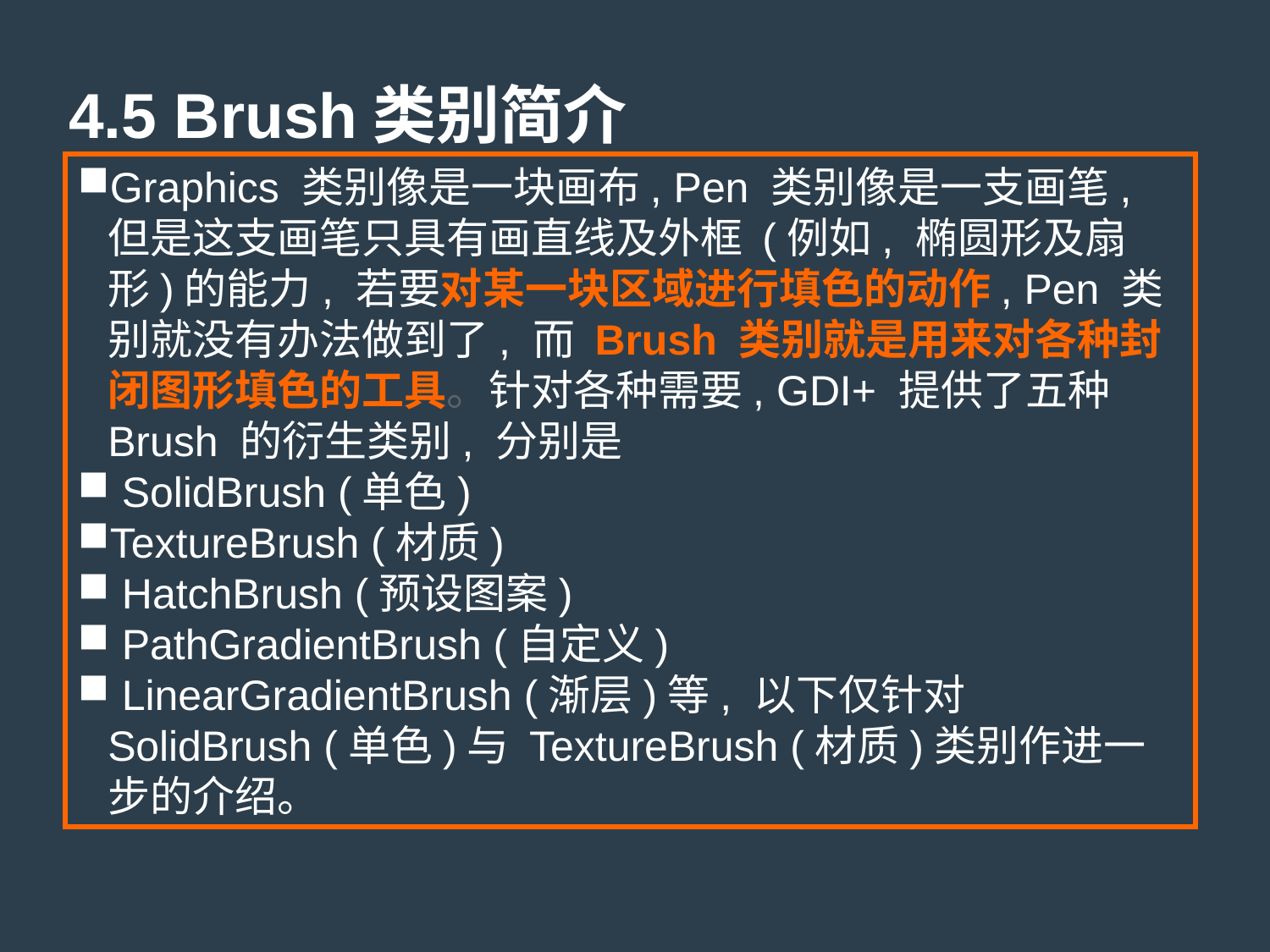

# 4.5 Brush类别简介
Graphics 类别像是一块画布, Pen 类别像是一支画笔, 但是这支画笔只具有画直线及外框 (例如, 椭圆形及扇形)的能力, 若要对某一块区域进行填色的动作, Pen 类别就没有办法做到了, 而 Brush 类别就是用来对各种封闭图形填色的工具。针对各种需要, GDI+ 提供了五种 Brush 的衍生类别, 分别是
 SolidBrush (单色)
TextureBrush (材质)
 HatchBrush (预设图案)
 PathGradientBrush (自定义)
 LinearGradientBrush (渐层)等, 以下仅针对 SolidBrush (单色)与 TextureBrush (材质)类别作进一步的介绍。